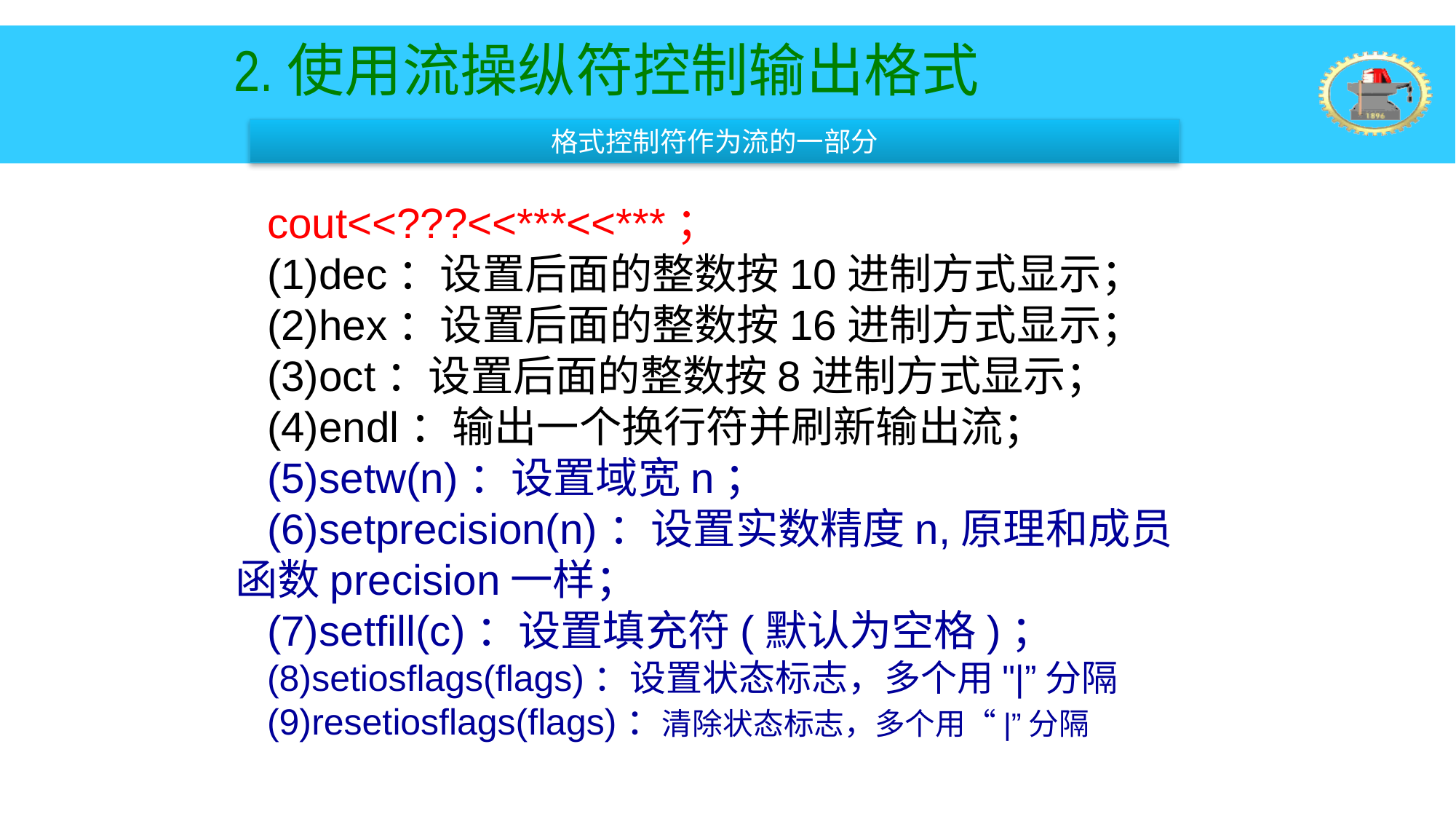

# 2.使用流操纵符控制输出格式
格式控制符作为流的一部分
cout<<???<<***<<***；
(1)dec：设置后面的整数按10进制方式显示；
(2)hex：设置后面的整数按16进制方式显示；
(3)oct：设置后面的整数按8进制方式显示；
(4)endl：输出一个换行符并刷新输出流；
(5)setw(n)：设置域宽n；
(6)setprecision(n)：设置实数精度n,原理和成员函数precision一样；
(7)setfill(c)：设置填充符(默认为空格)；
(8)setiosflags(flags)：设置状态标志，多个用"|”分隔
(9)resetiosflags(flags)：清除状态标志，多个用“|”分隔